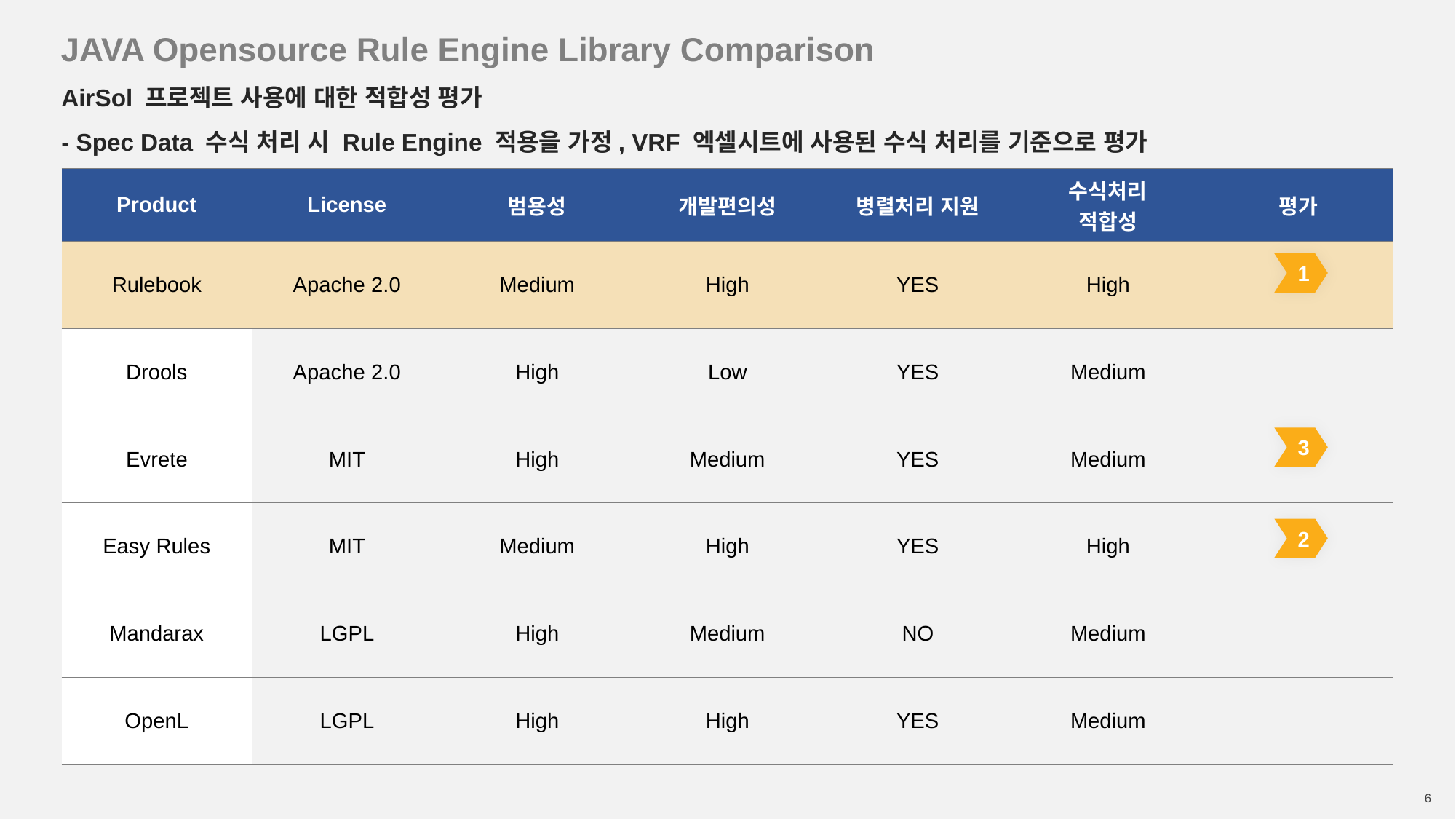

# JAVA Opensource Rule Engine Library Comparison
AirSol 프로젝트 사용에 대한 적합성 평가
- Spec Data 수식 처리 시 Rule Engine 적용을 가정, VRF 엑셀시트에 사용된 수식 처리를 기준으로 평가
| Product | License | 범용성 | 개발편의성 | 병렬처리 지원 | 수식처리 적합성 | 평가 |
| --- | --- | --- | --- | --- | --- | --- |
| Rulebook | Apache 2.0 | Medium | High | YES | High |  |
| Drools | Apache 2.0 | High | Low | YES | Medium |  |
| Evrete | MIT | High | Medium | YES | Medium |  |
| Easy Rules | MIT | Medium | High | YES | High |  |
| Mandarax | LGPL | High | Medium | NO | Medium |  |
| OpenL | LGPL | High | High | YES | Medium |  |
1
3
2